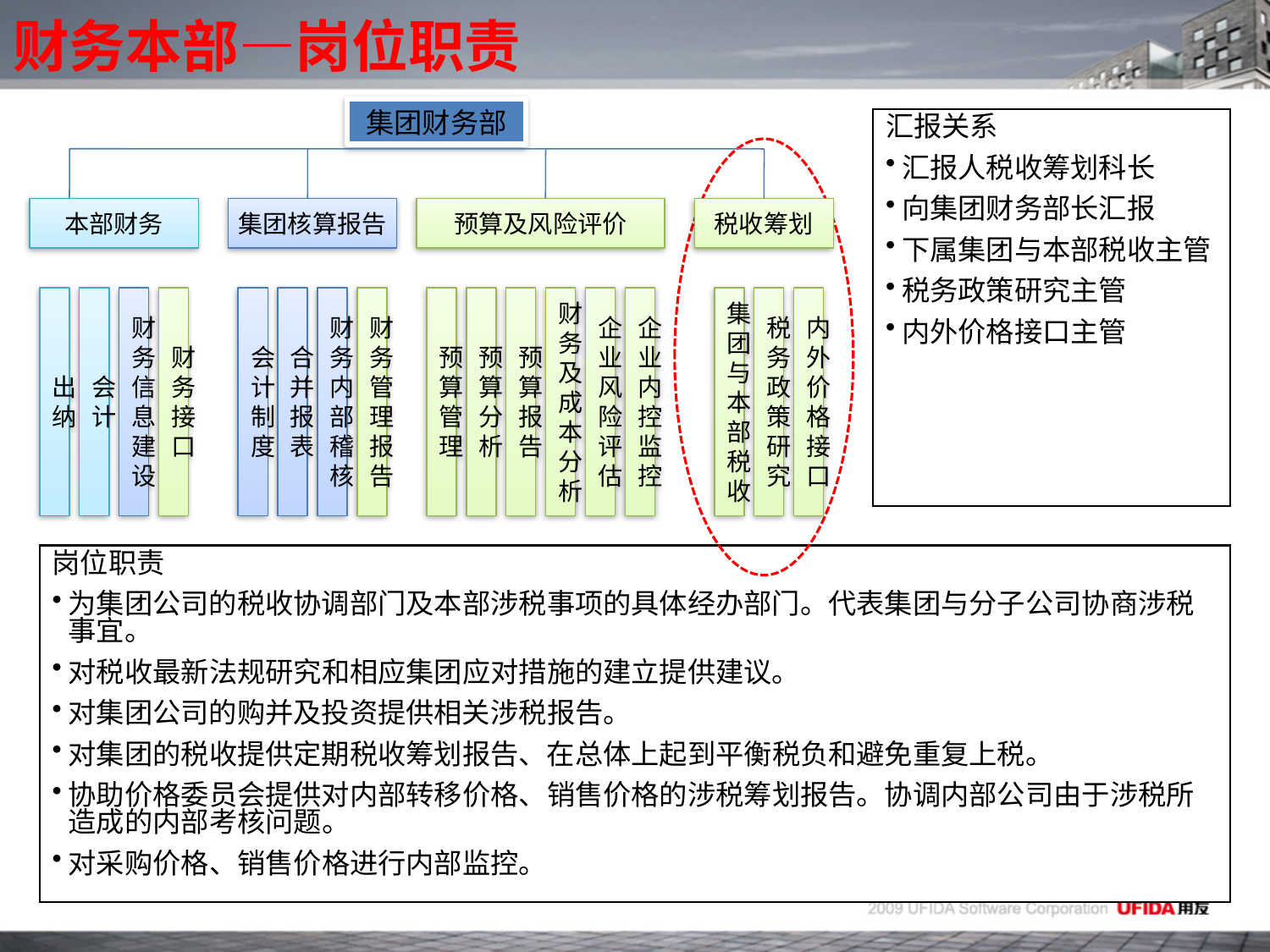

# 财务本部—岗位职责
集团财务部
汇报关系
汇报人税收筹划科长
向集团财务部长汇报
下属集团与本部税收主管
税务政策研究主管
内外价格接口主管

本部财务
集团核算报告
预算及风险评价
税收筹划
出纳
会计
财务信息建设
财务接口
会计制度
合并报表
财务内部稽核
财务管理报告
预算管理
预算分析
预算报告
财务及成本分析
企业风险评估
企业内控监控
集团与本部税收
税务政策研究
内外价格接口
岗位职责
为集团公司的税收协调部门及本部涉税事项的具体经办部门。代表集团与分子公司协商涉税事宜。
对税收最新法规研究和相应集团应对措施的建立提供建议。
对集团公司的购并及投资提供相关涉税报告。
对集团的税收提供定期税收筹划报告、在总体上起到平衡税负和避免重复上税。
协助价格委员会提供对内部转移价格、销售价格的涉税筹划报告。协调内部公司由于涉税所造成的内部考核问题。
对采购价格、销售价格进行内部监控。